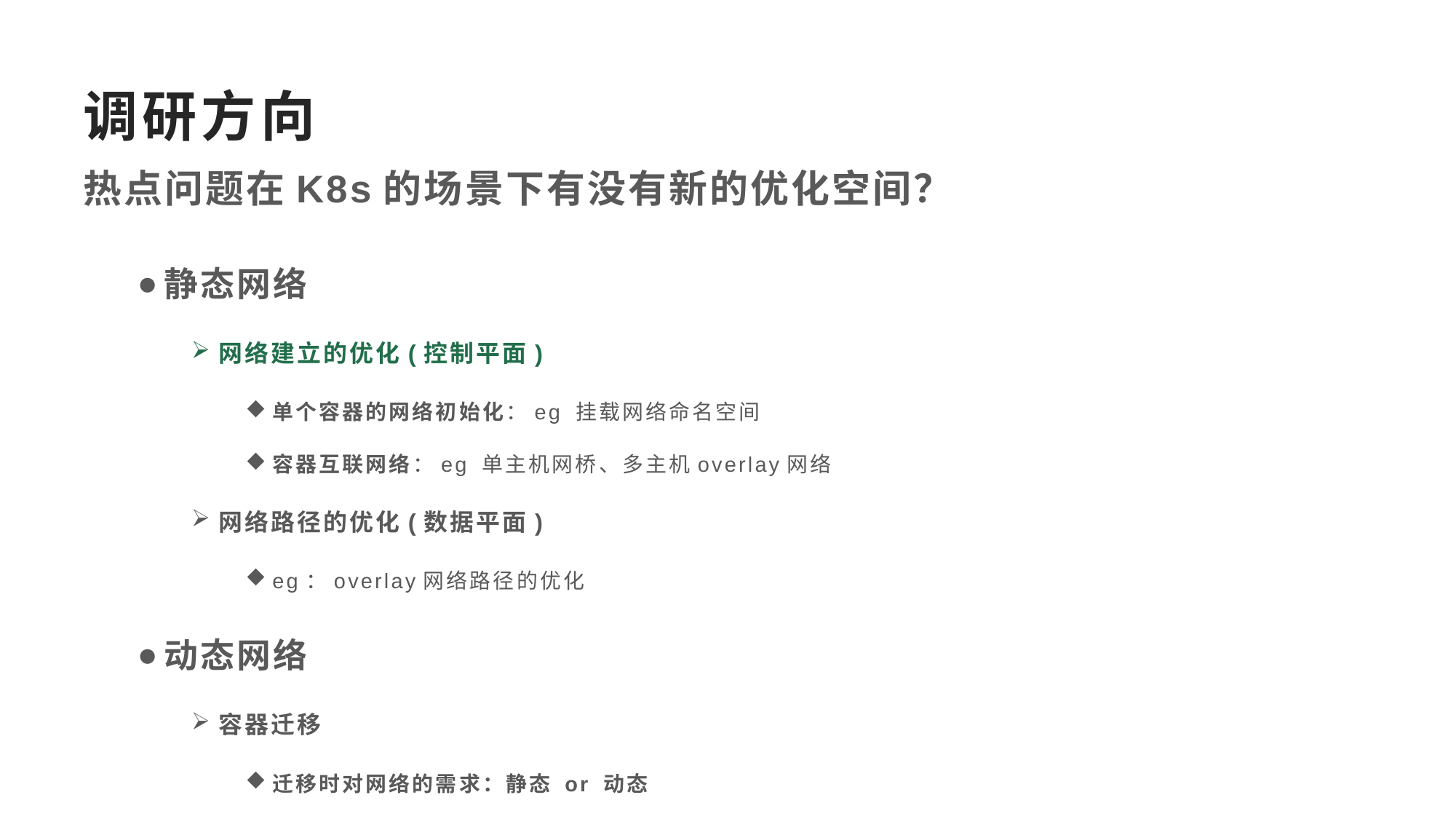

# 调研方向
热点问题在K8s的场景下有没有新的优化空间？
静态网络
网络建立的优化(控制平面)
单个容器的网络初始化：eg 挂载网络命名空间
容器互联网络：eg 单主机网桥、多主机overlay网络
网络路径的优化(数据平面)
eg：overlay网络路径的优化
动态网络
容器迁移
迁移时对网络的需求：静态 or 动态